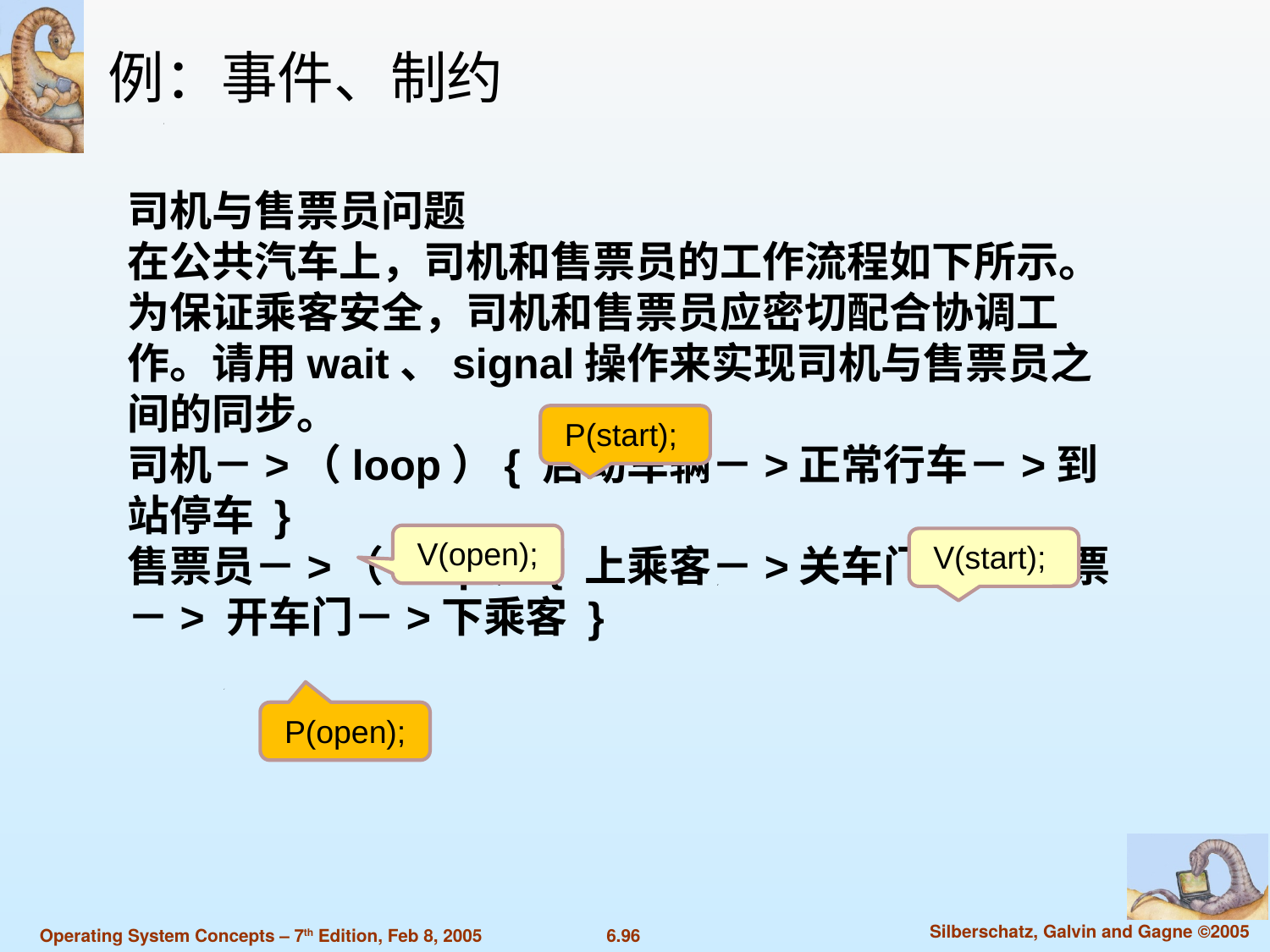

例：事件、制约
司机与售票员问题
在公共汽车上，司机和售票员的工作流程如下所示。为保证乘客安全，司机和售票员应密切配合协调工作。请用wait、signal操作来实现司机与售票员之间的同步。
司机－>（loop）{ 启动车辆－>正常行车－>到站停车 }
售票员－>（loop）{ 上乘客－>关车门－> 售票－> 开车门－>下乘客 }
 P(start);
 V(open);
 V(start);
 P(open);